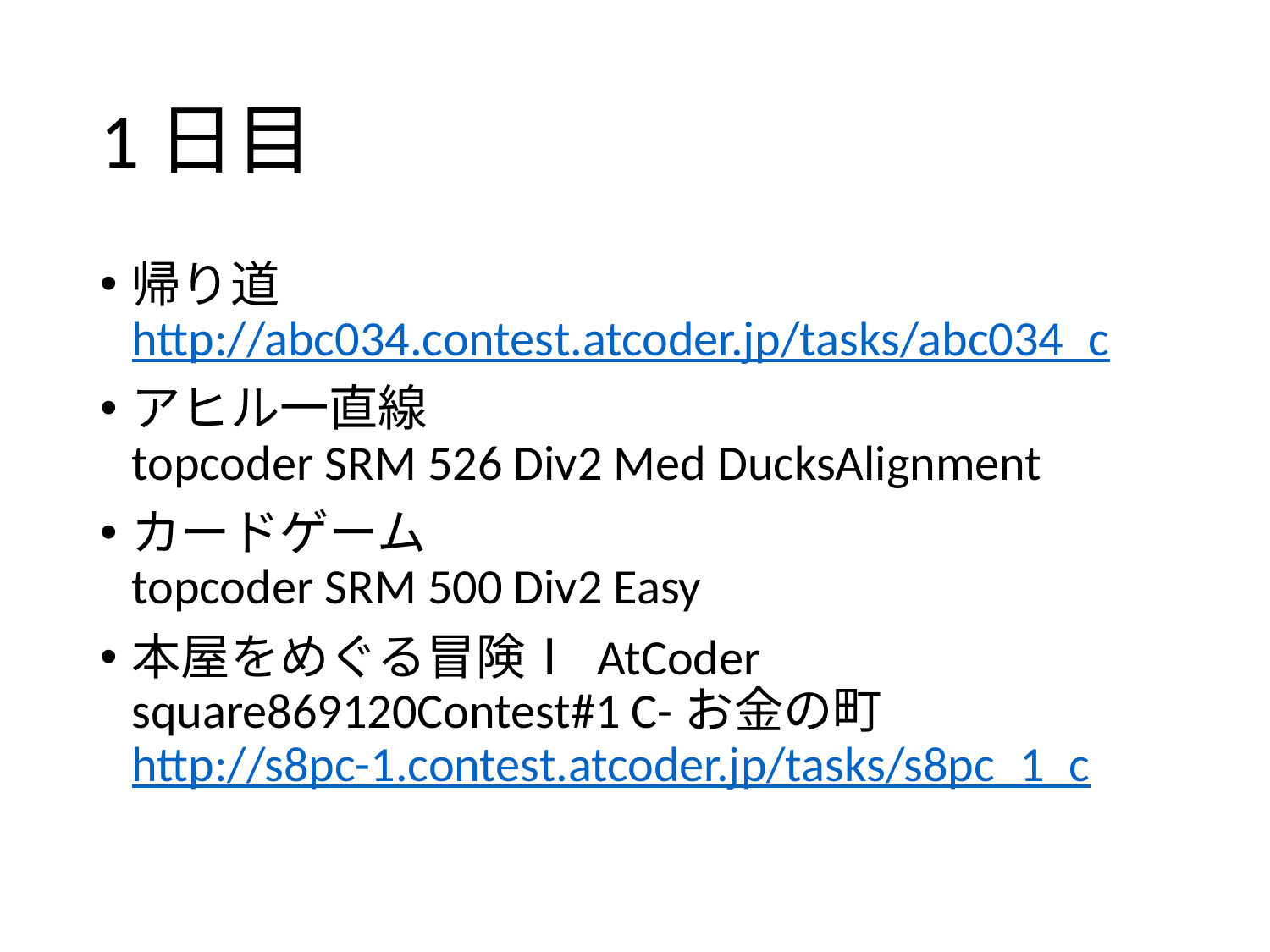

# 1日目
帰り道　http://abc034.contest.atcoder.jp/tasks/abc034_c
アヒル一直線　　　　　　　　　　　　　topcoder SRM 526 Div2 Med DucksAlignment
カードゲーム                                                      topcoder SRM 500 Div2 Easy
本屋をめぐる冒険Ⅰ AtCoder square869120Contest#1 C-お金の町     http://s8pc-1.contest.atcoder.jp/tasks/s8pc_1_c